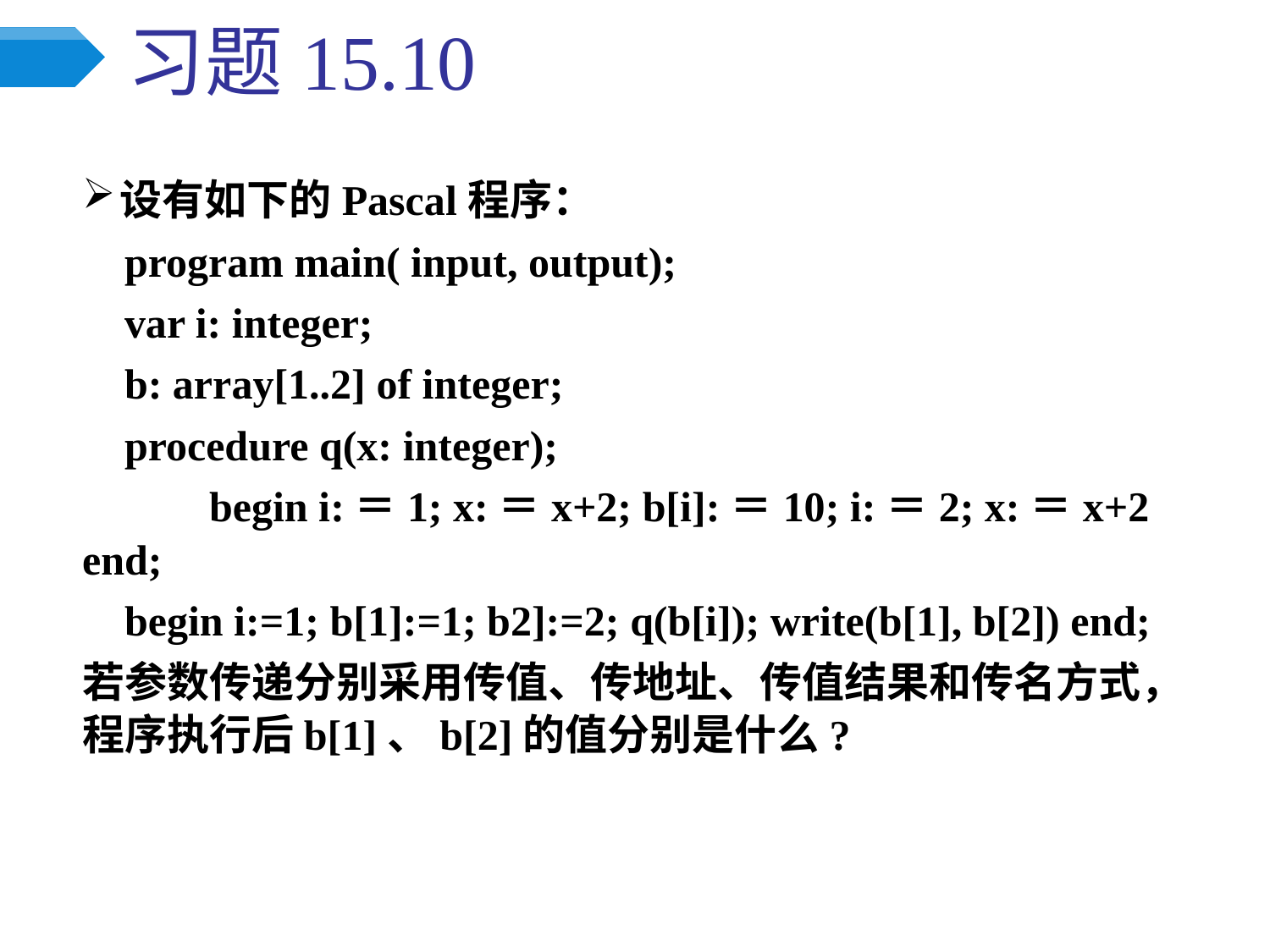

# 习题15.10
设有如下的Pascal程序：
    program main( input, output);
    var i: integer;
    b: array[1..2] of integer;
    procedure q(x: integer);
	begin i:＝1; x:＝x+2; b[i]:＝10; i:＝2; x:＝x+2 end;
    begin i:=1; b[1]:=1; b2]:=2; q(b[i]); write(b[1], b[2]) end;
若参数传递分别采用传值、传地址、传值结果和传名方式，程序执行后b[1]、b[2]的值分别是什么?